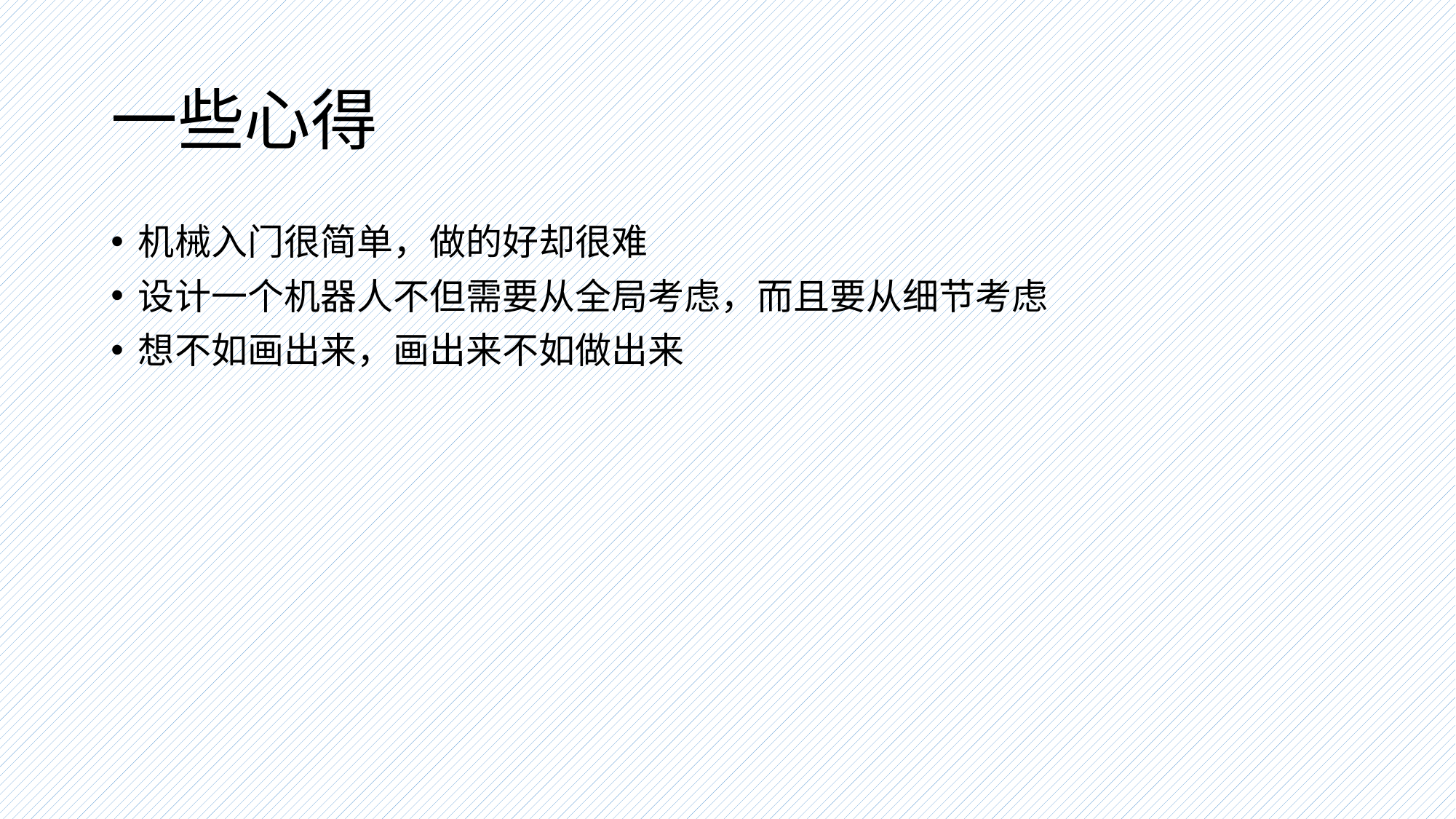

# 一些心得
机械入门很简单，做的好却很难
设计一个机器人不但需要从全局考虑，而且要从细节考虑
想不如画出来，画出来不如做出来